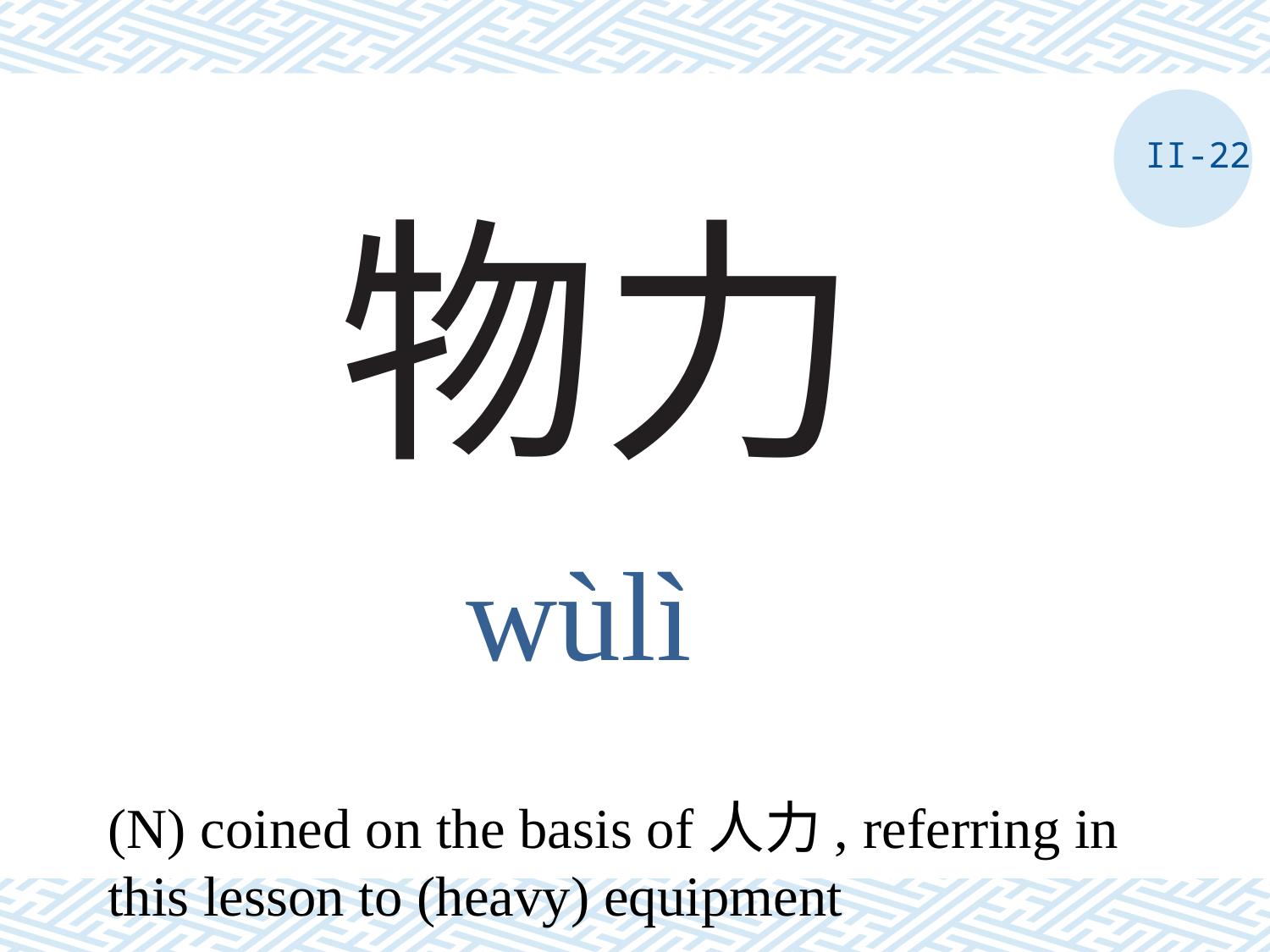

II-22

# 物力
wùlì
(N) coined on the basis of人力, referring in this lesson to (heavy) equipment